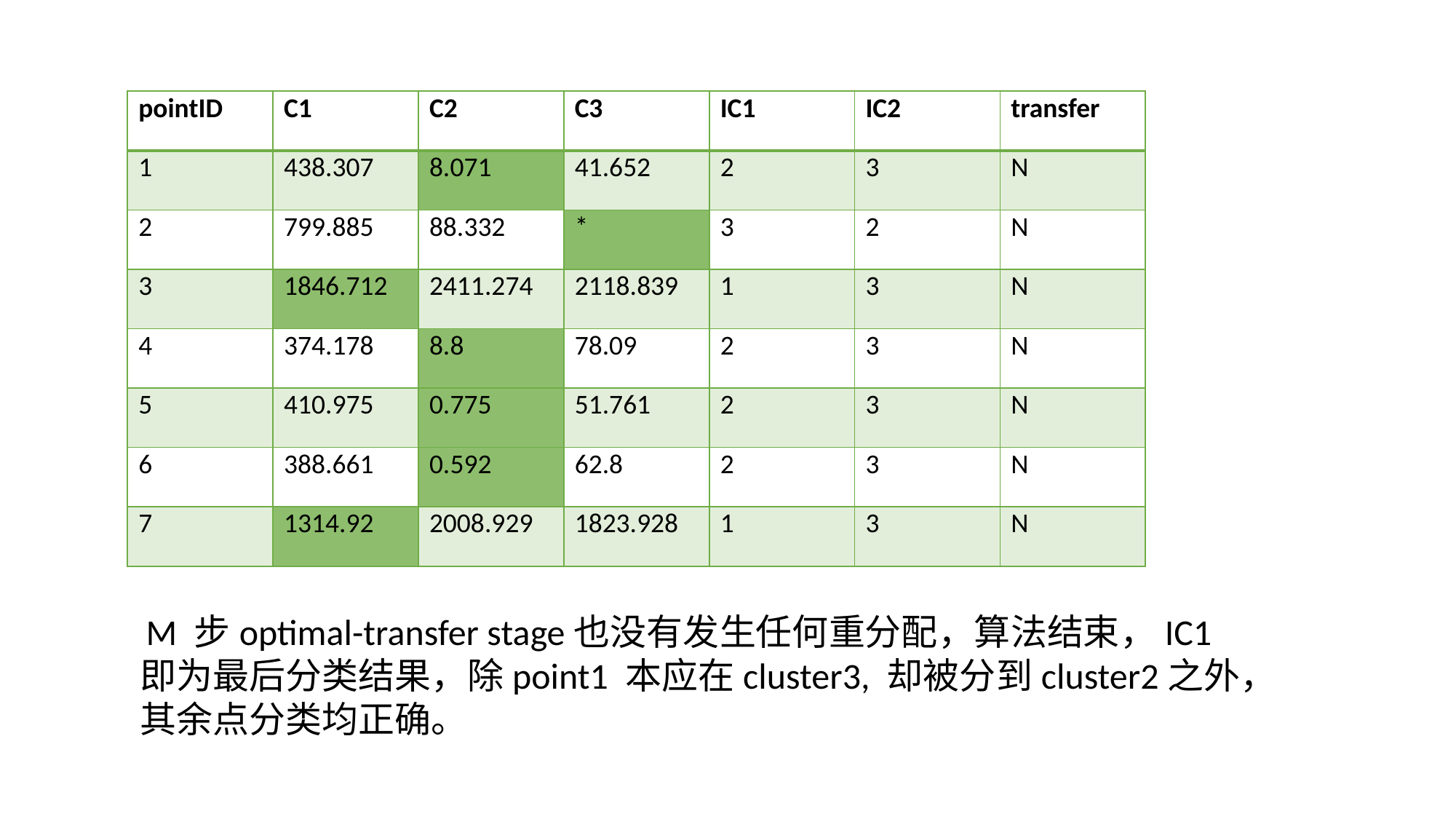

| pointID | C1 | C2 | C3 | IC1 | IC2 | transfer |
| --- | --- | --- | --- | --- | --- | --- |
| 1 | 438.307 | 8.071 | 41.652 | 2 | 3 | N |
| 2 | 799.885 | 88.332 | \* | 3 | 2 | N |
| 3 | 1846.712 | 2411.274 | 2118.839 | 1 | 3 | N |
| 4 | 374.178 | 8.8 | 78.09 | 2 | 3 | N |
| 5 | 410.975 | 0.775 | 51.761 | 2 | 3 | N |
| 6 | 388.661 | 0.592 | 62.8 | 2 | 3 | N |
| 7 | 1314.92 | 2008.929 | 1823.928 | 1 | 3 | N |
 M 步optimal-transfer stage也没有发生任何重分配，算法结束，IC1即为最后分类结果，除point1 本应在cluster3, 却被分到cluster2之外，其余点分类均正确。